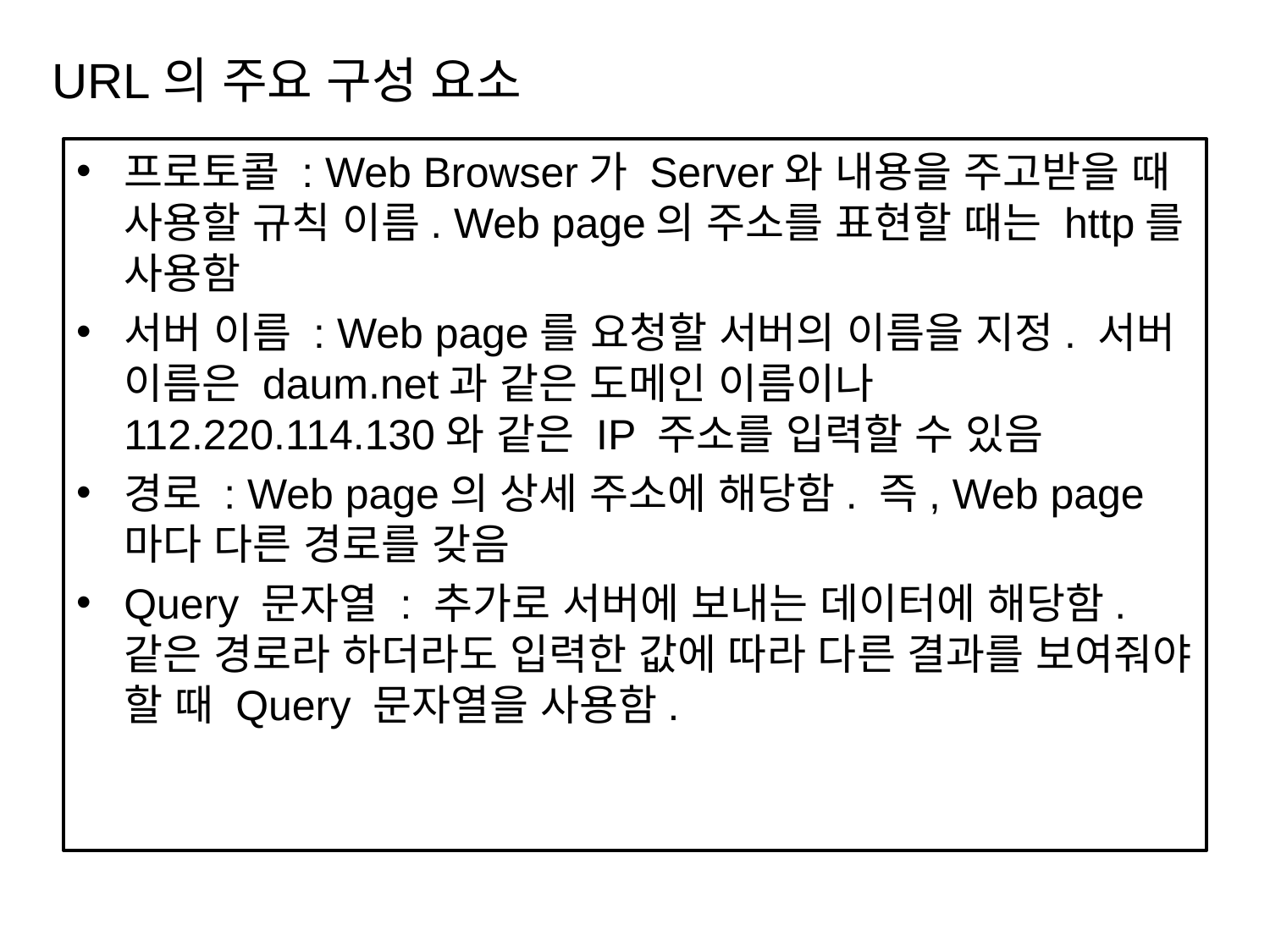

# URL의 주요 구성 요소
프로토콜 : Web Browser가 Server와 내용을 주고받을 때 사용할 규칙 이름. Web page의 주소를 표현할 때는 http를 사용함
서버 이름 : Web page를 요청할 서버의 이름을 지정. 서버 이름은 daum.net과 같은 도메인 이름이나 112.220.114.130와 같은 IP 주소를 입력할 수 있음
경로 : Web page의 상세 주소에 해당함. 즉, Web page마다 다른 경로를 갖음
Query 문자열 : 추가로 서버에 보내는 데이터에 해당함. 같은 경로라 하더라도 입력한 값에 따라 다른 결과를 보여줘야 할 때 Query 문자열을 사용함.